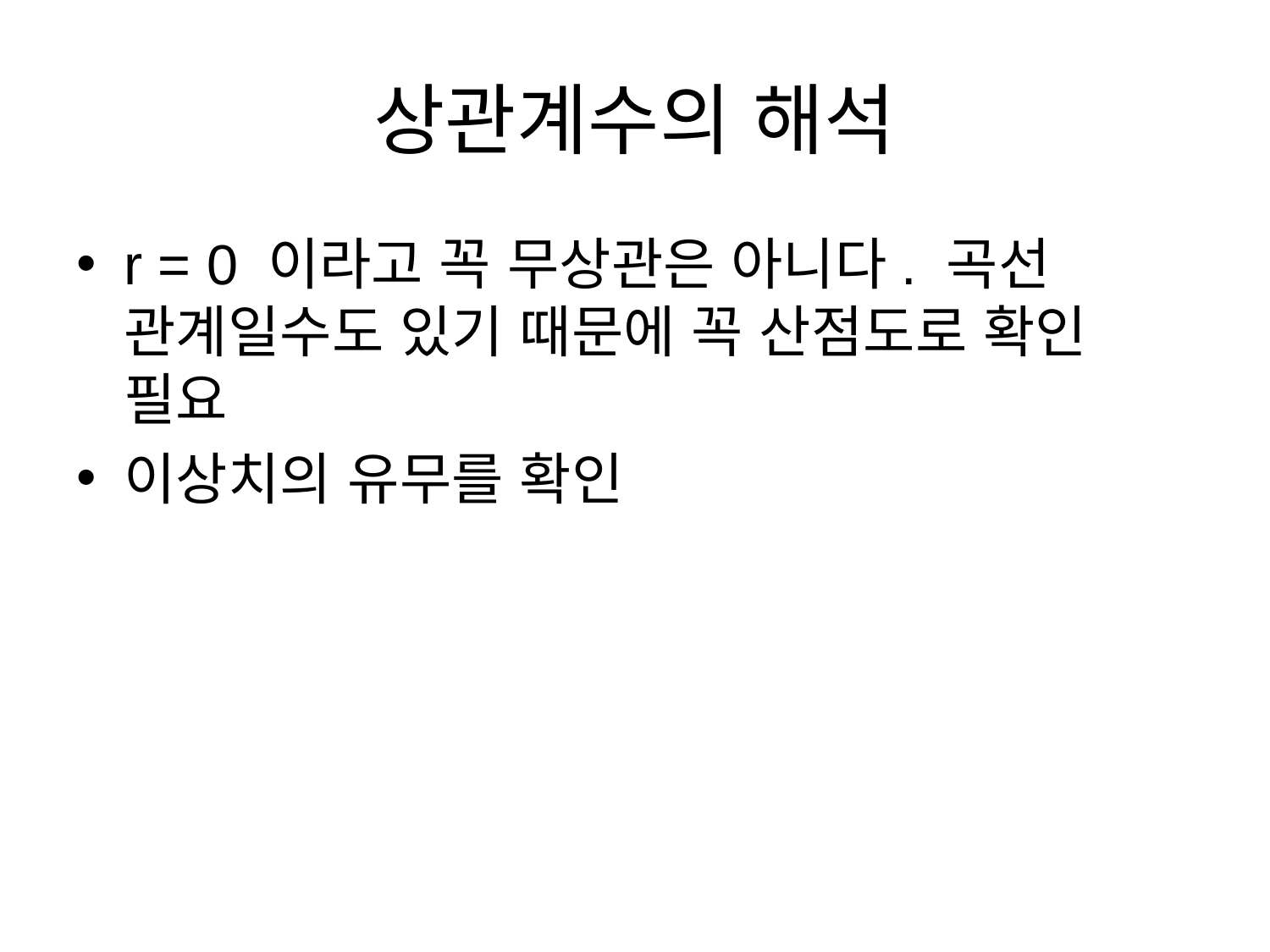

# 상관계수의 해석
r = 0 이라고 꼭 무상관은 아니다. 곡선 관계일수도 있기 때문에 꼭 산점도로 확인 필요
이상치의 유무를 확인